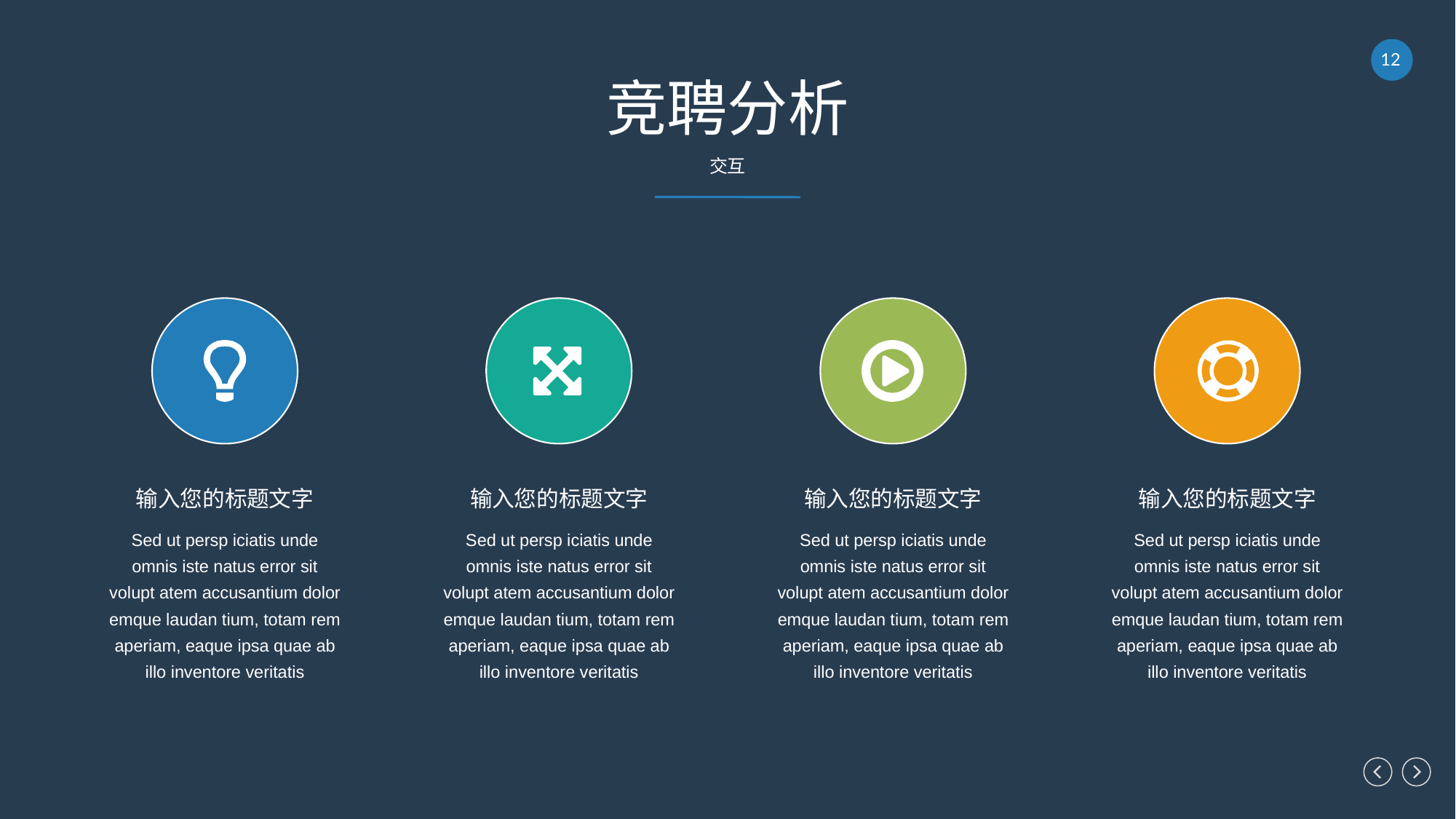

竞聘分析
交互

输入您的标题文字
输入您的标题文字
输入您的标题文字
输入您的标题文字
Sed ut persp iciatis unde omnis iste natus error sit volupt atem accusantium dolor emque laudan tium, totam rem aperiam, eaque ipsa quae ab illo inventore veritatis
Sed ut persp iciatis unde omnis iste natus error sit volupt atem accusantium dolor emque laudan tium, totam rem aperiam, eaque ipsa quae ab illo inventore veritatis
Sed ut persp iciatis unde omnis iste natus error sit volupt atem accusantium dolor emque laudan tium, totam rem aperiam, eaque ipsa quae ab illo inventore veritatis
Sed ut persp iciatis unde omnis iste natus error sit volupt atem accusantium dolor emque laudan tium, totam rem aperiam, eaque ipsa quae ab illo inventore veritatis